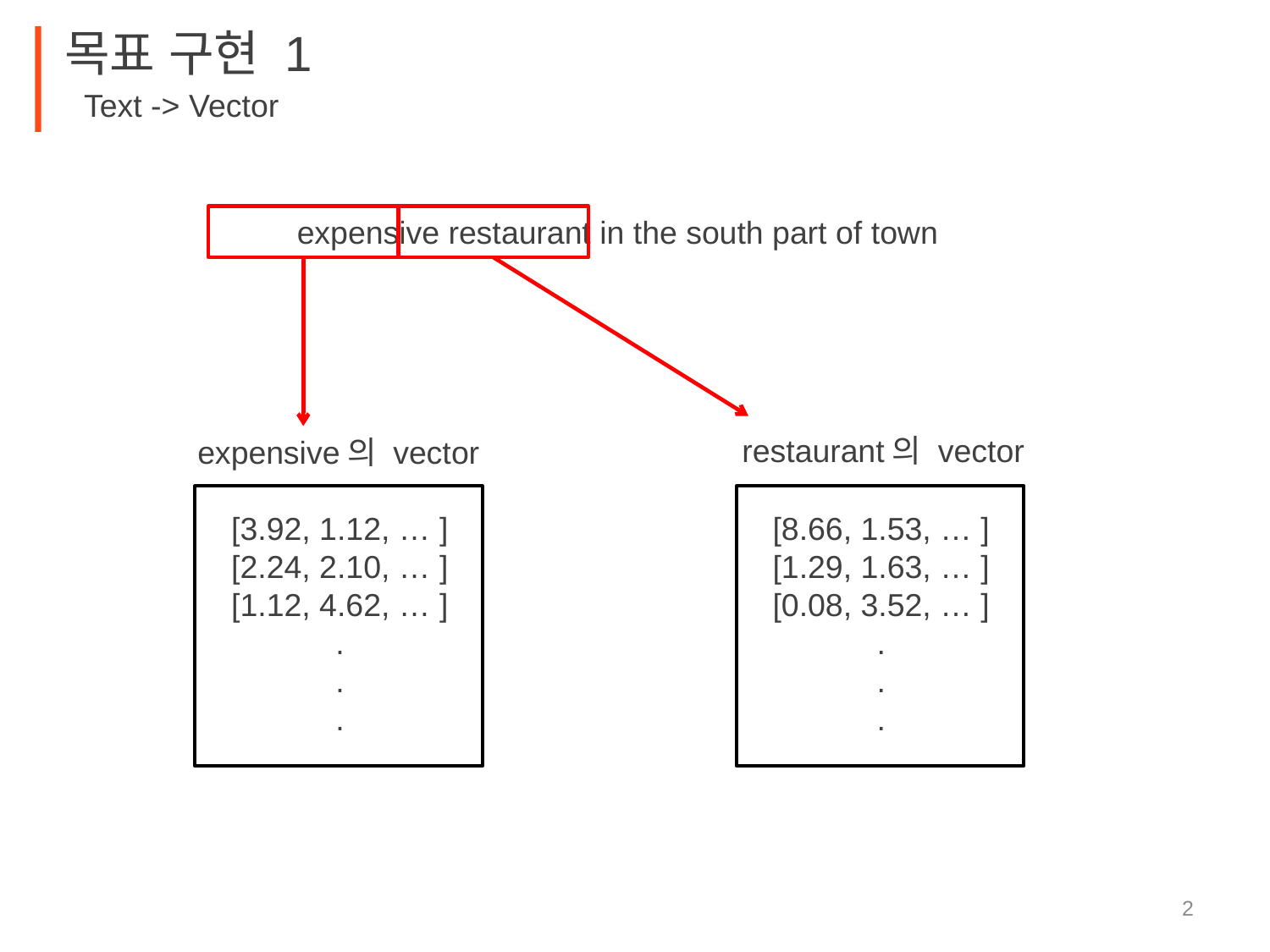

목표 구현 1

Text -> Vector
expensive restaurant in the south part of town

restaurant의 vector
expensive의 vector

[3.92, 1.12, … ]
[2.24, 2.10, … ]
[1.12, 4.62, … ]
.
.
.

[8.66, 1.53, … ]
[1.29, 1.63, … ]
[0.08, 3.52, … ]
.
.
.
2